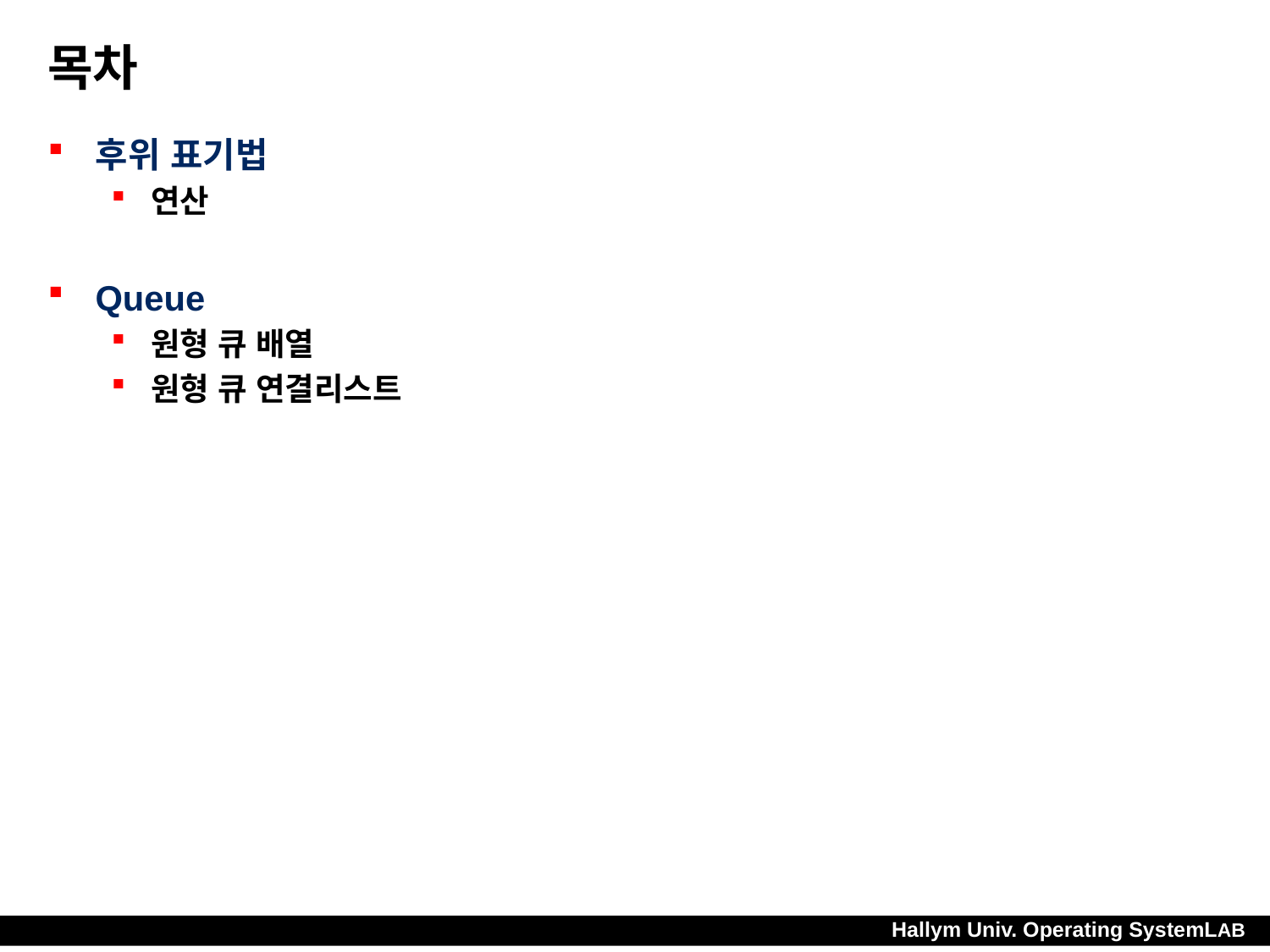

# 목차
후위 표기법
연산

Queue
원형 큐 배열
원형 큐 연결리스트